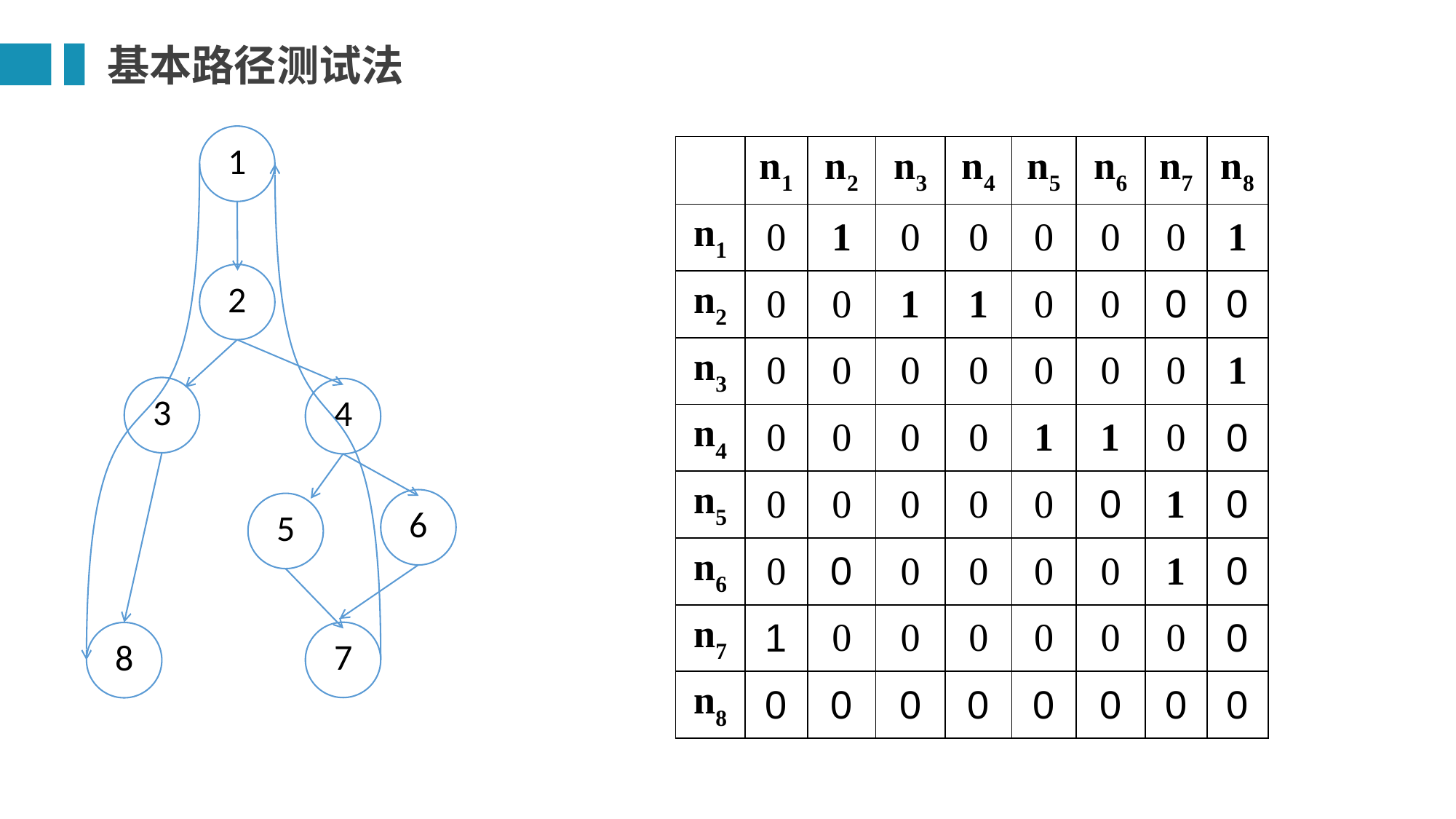

基本路径测试法

1

2

3

4

6

5

7

8
|  | n1 | n2 | n3 | n4 | n5 | n6 | n7 | n8 |
| --- | --- | --- | --- | --- | --- | --- | --- | --- |
| n1 | 0 | 1 | 0 | 0 | 0 | 0 | 0 | 1 |
| n2 | 0 | 0 | 1 | 1 | 0 | 0 | 0 | 0 |
| n3 | 0 | 0 | 0 | 0 | 0 | 0 | 0 | 1 |
| n4 | 0 | 0 | 0 | 0 | 1 | 1 | 0 | 0 |
| n5 | 0 | 0 | 0 | 0 | 0 | 0 | 1 | 0 |
| n6 | 0 | 0 | 0 | 0 | 0 | 0 | 1 | 0 |
| n7 | 1 | 0 | 0 | 0 | 0 | 0 | 0 | 0 |
| n8 | 0 | 0 | 0 | 0 | 0 | 0 | 0 | 0 |
100